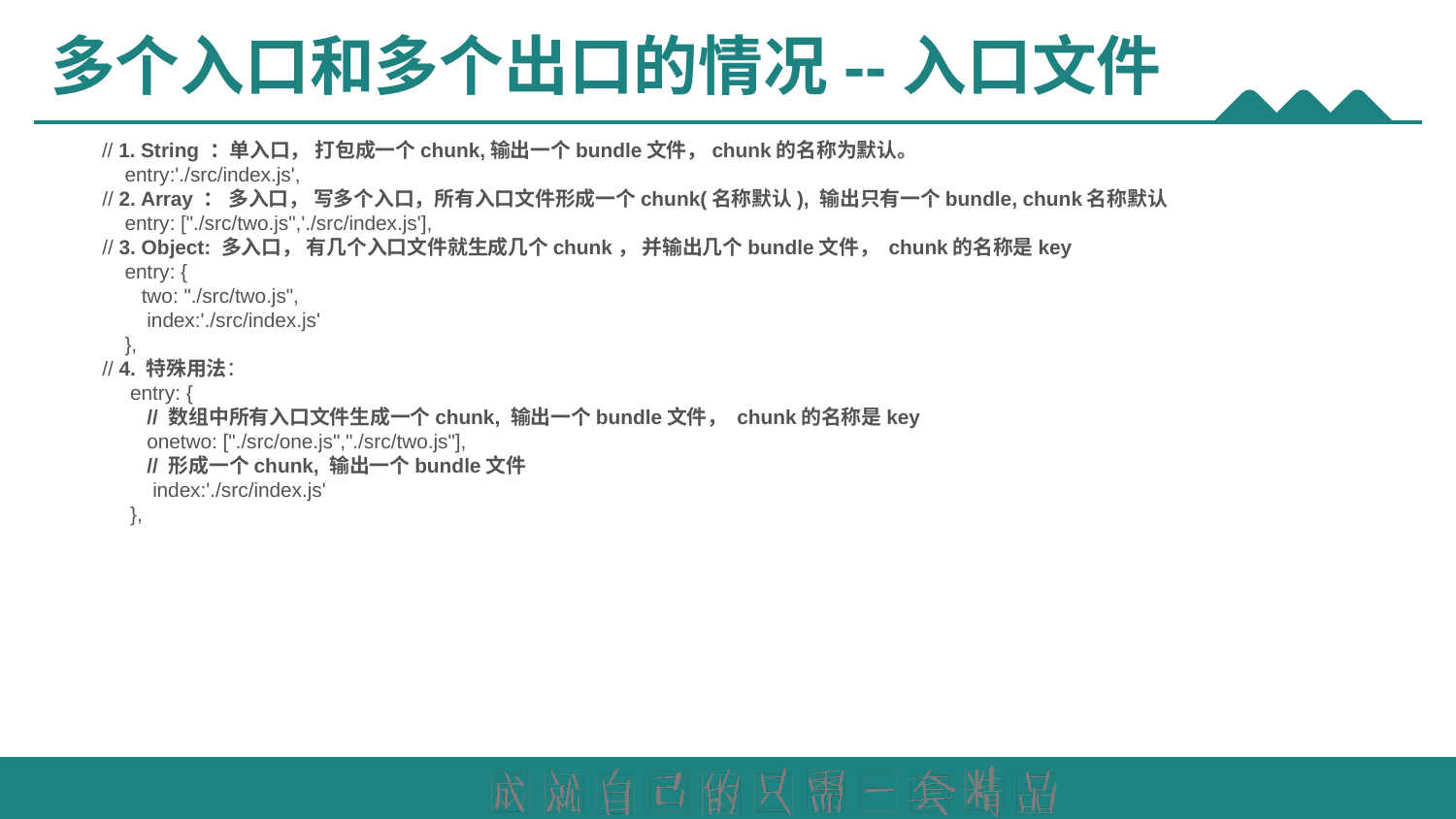

# 多个入口和多个出口的情况--入口文件
    // 1. String ：单入口， 打包成一个chunk,输出一个bundle文件，chunk的名称为默认。
        entry:'./src/index.js',
    // 2. Array ： 多入口， 写多个入口，所有入口文件形成一个chunk(名称默认), 输出只有一个bundle, chunk名称默认
        entry: ["./src/two.js",'./src/index.js'],
    // 3. Object: 多入口， 有几个入口文件就生成几个chunk， 并输出几个bundle文件， chunk的名称是key
        entry: {
           two: "./src/two.js",
            index:'./src/index.js'
        },
    // 4. 特殊用法：
         entry: {
            // 数组中所有入口文件生成一个chunk, 输出一个bundle文件， chunk的名称是key
            onetwo: ["./src/one.js","./src/two.js"],
            // 形成一个chunk, 输出一个bundle文件
             index:'./src/index.js'
         },